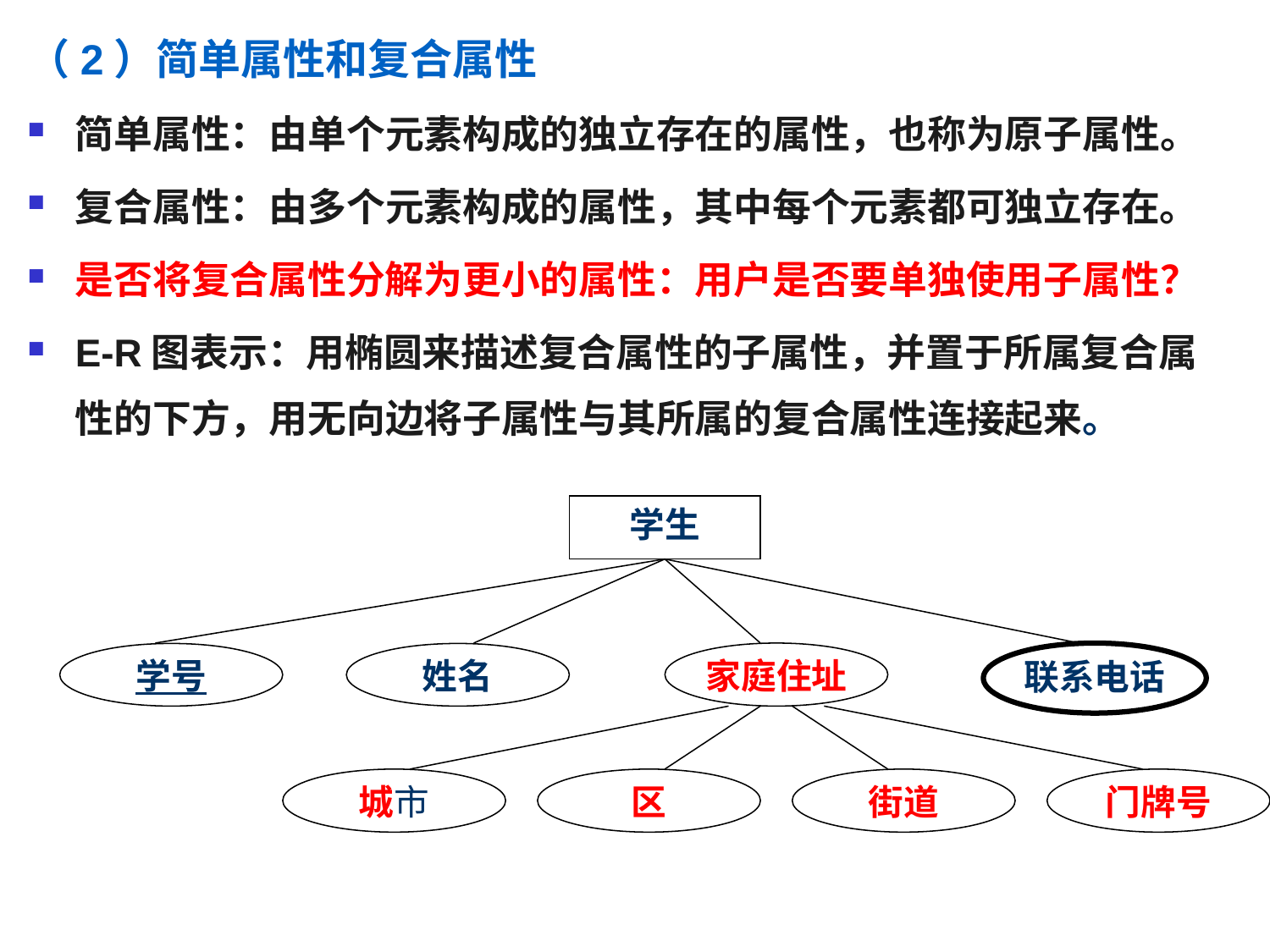

（2）简单属性和复合属性
简单属性：由单个元素构成的独立存在的属性，也称为原子属性。
复合属性：由多个元素构成的属性，其中每个元素都可独立存在。
是否将复合属性分解为更小的属性：用户是否要单独使用子属性？
E-R图表示：用椭圆来描述复合属性的子属性，并置于所属复合属性的下方，用无向边将子属性与其所属的复合属性连接起来。
学生

家庭住址
联系电话
学号
姓名

城市
区
街道
门牌号